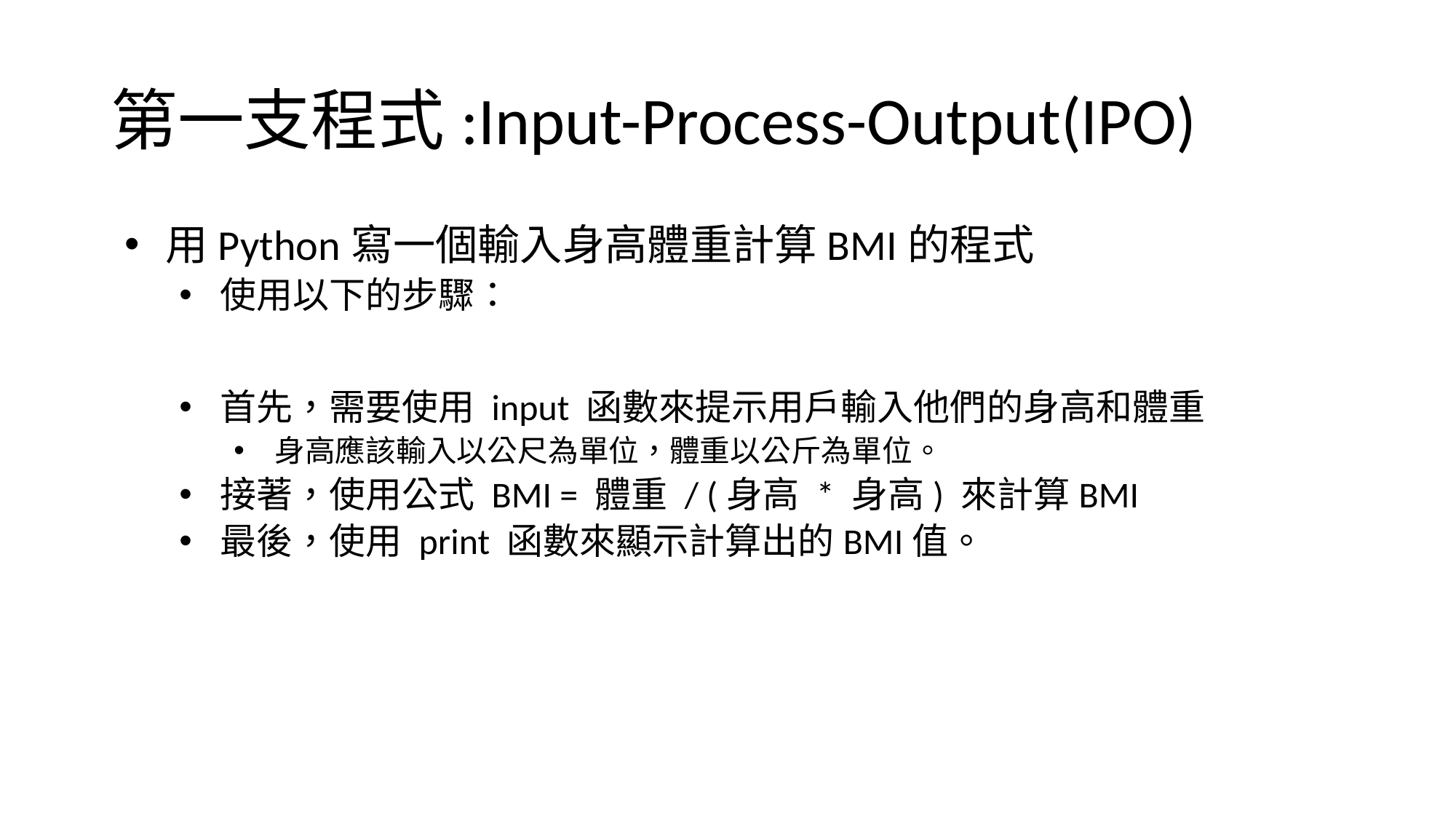

# 第一支程式:Input-Process-Output(IPO)
用Python寫一個輸入身高體重計算BMI的程式
使用以下的步驟：

首先，需要使用 input 函數來提示用戶輸入他們的身高和體重
身高應該輸入以公尺為單位，體重以公斤為單位。
接著，使用公式 BMI = 體重 / (身高 * 身高) 來計算BMI
最後，使用 print 函數來顯示計算出的BMI值。